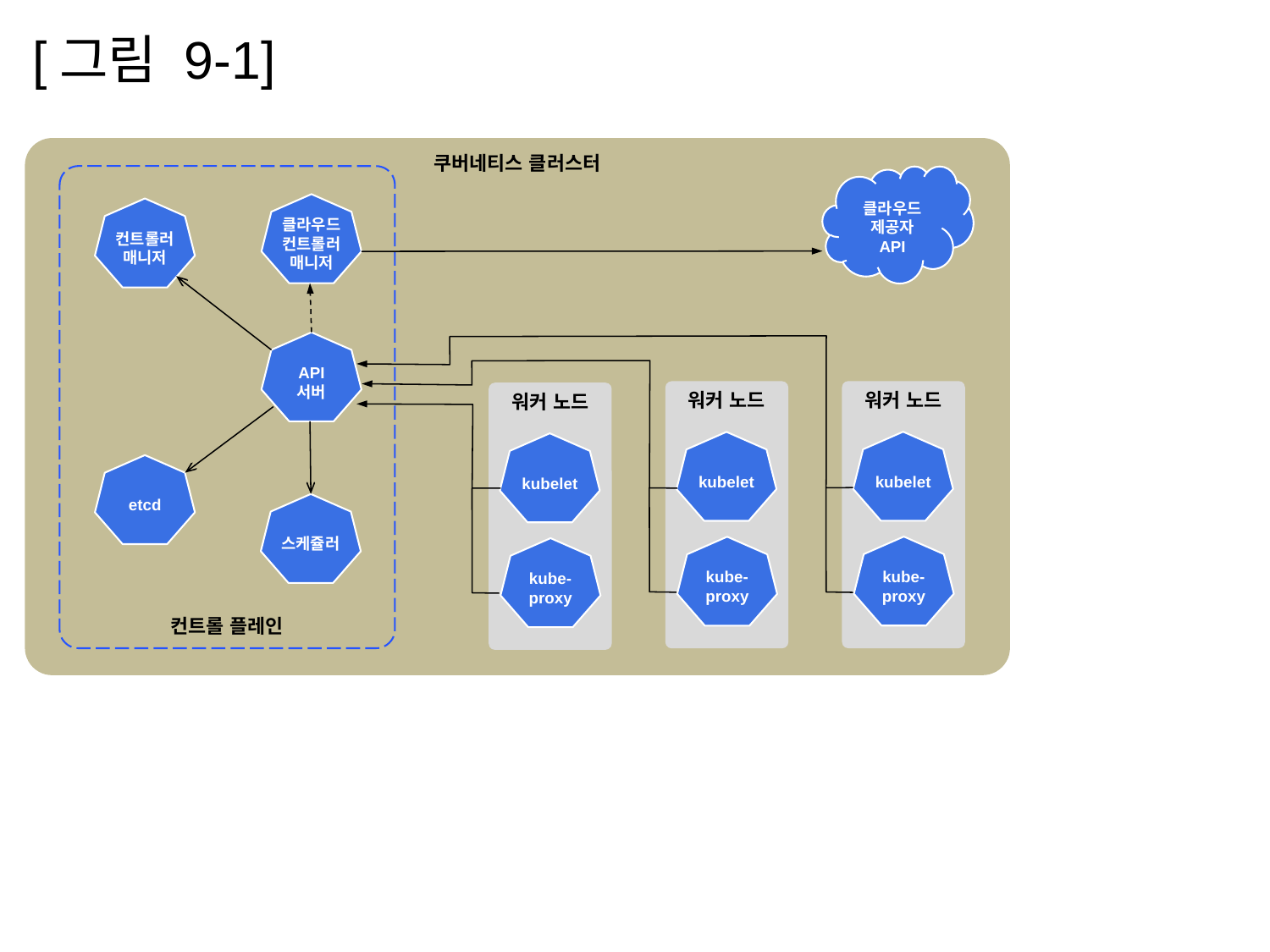

[그림 9-1]
쿠버네티스 클러스터
클라우드
제공자
API
컨트롤 플레인
클라우드
컨트롤러
매니저
컨트롤러
매니저
API
서버

워커 노드
워커 노드
워커 노드

kubelet
kubelet
kubelet
etcd

스케쥴러
kube-
proxy
kube-
proxy
kube-
proxy